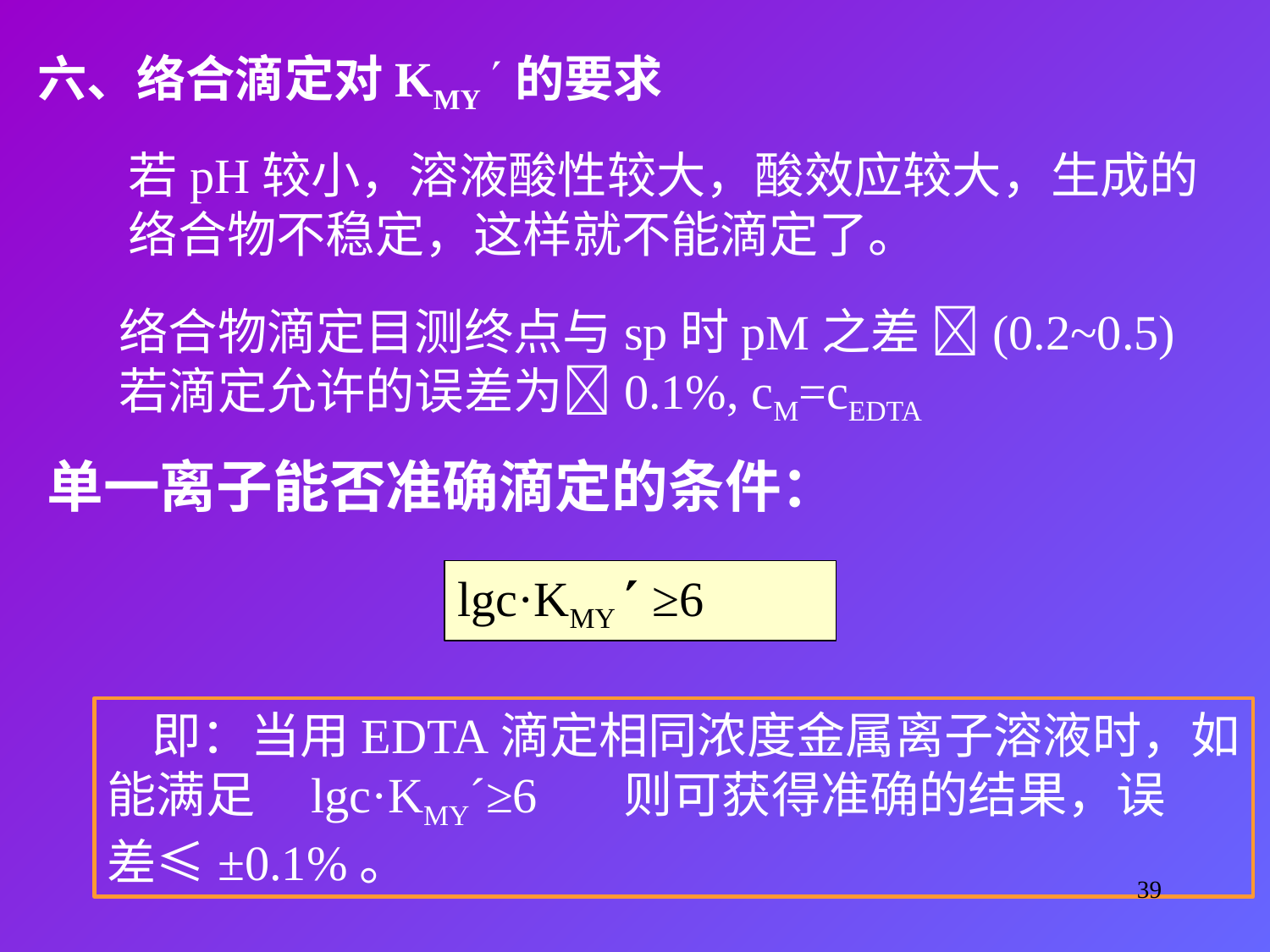

六、络合滴定对KMY ′的要求
若pH较小，溶液酸性较大，酸效应较大，生成的
络合物不稳定，这样就不能滴定了。
络合物滴定目测终点与sp时pM之差 ±(0.2~0.5)
若滴定允许的误差为±0.1%, cM=cEDTA

单一离子能否准确滴定的条件：
lgc·KMY ′  ≥6
   即：当用EDTA滴定相同浓度金属离子溶液时，如
能满足    lgc·KMY´≥6      则可获得准确的结果，误
差≤±0.1%。
39